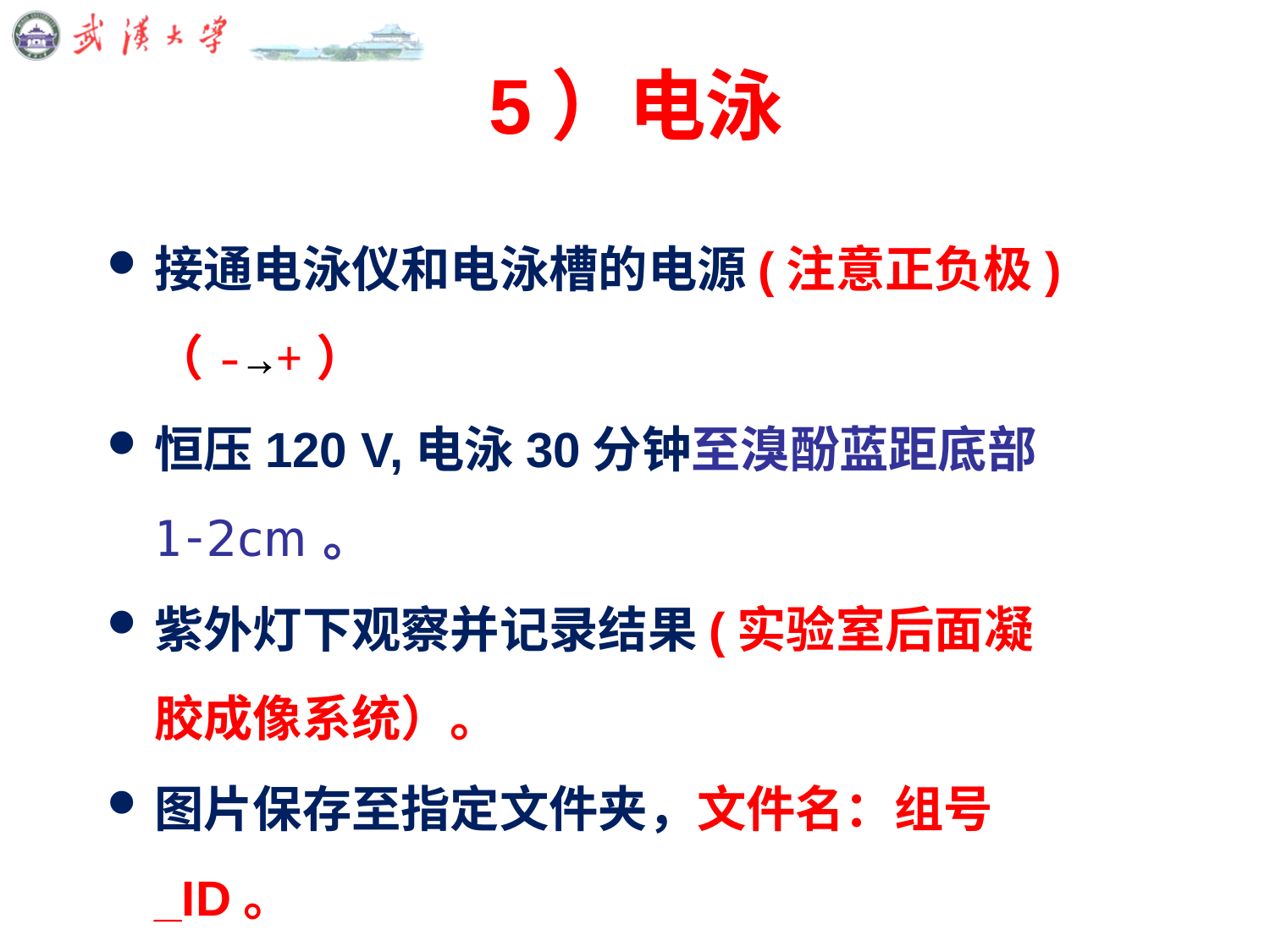

# 5）电泳

接通电泳仪和电泳槽的电源(注意正负极)（-→+）
恒压120 V,电泳30分钟至溴酚蓝距底部1-2cm。
紫外灯下观察并记录结果(实验室后面凝胶成像系统）。
图片保存至指定文件夹，文件名：组号_ID。